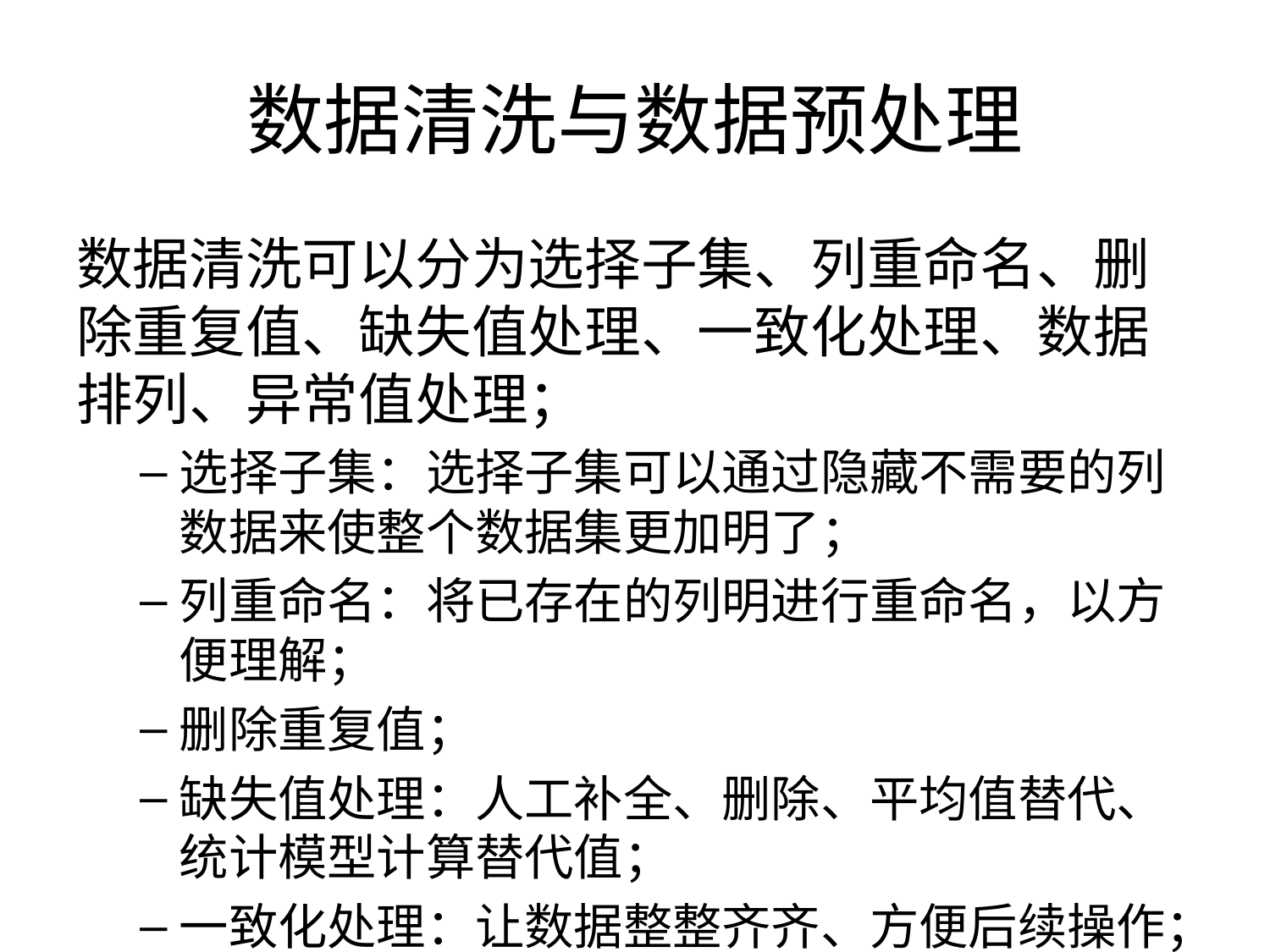

# 数据清洗与数据预处理
数据清洗可以分为选择子集、列重命名、删除重复值、缺失值处理、一致化处理、数据排列、异常值处理；
选择子集：选择子集可以通过隐藏不需要的列数据来使整个数据集更加明了；
列重命名：将已存在的列明进行重命名，以方便理解；
删除重复值；
缺失值处理：人工补全、删除、平均值替代、统计模型计算替代值；
一致化处理：让数据整整齐齐、方便后续操作；
数据排序：数据排序可以让整组数据看起来更有序；
异常值处理：处理数值过大或过小的观测值；
本项目的数据清洗代码文件为：
dataclean.R